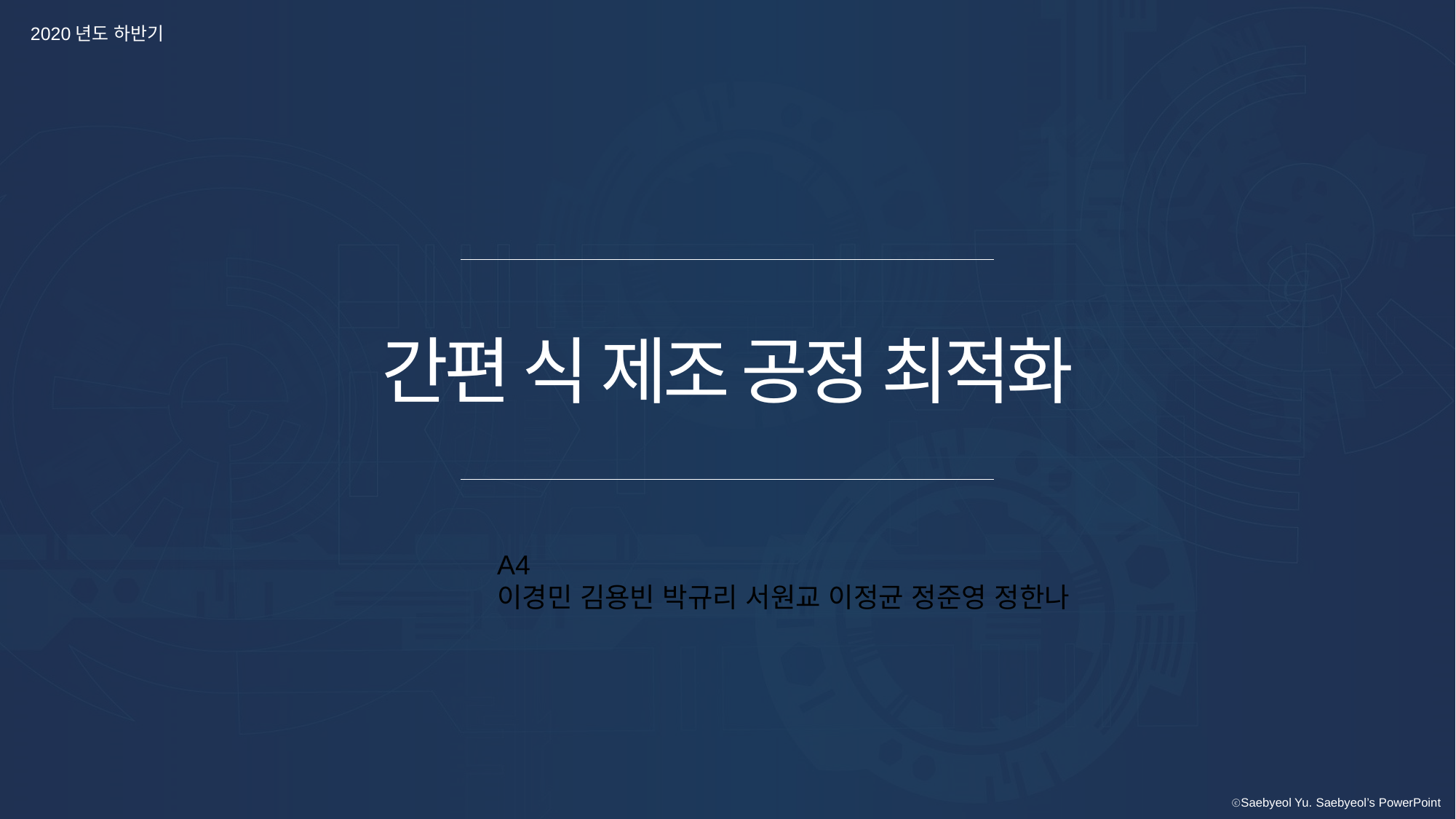

2020년도 하반기
간편 식 제조 공정 최적화
A4
이경민 김용빈 박규리 서원교 이정균 정준영 정한나